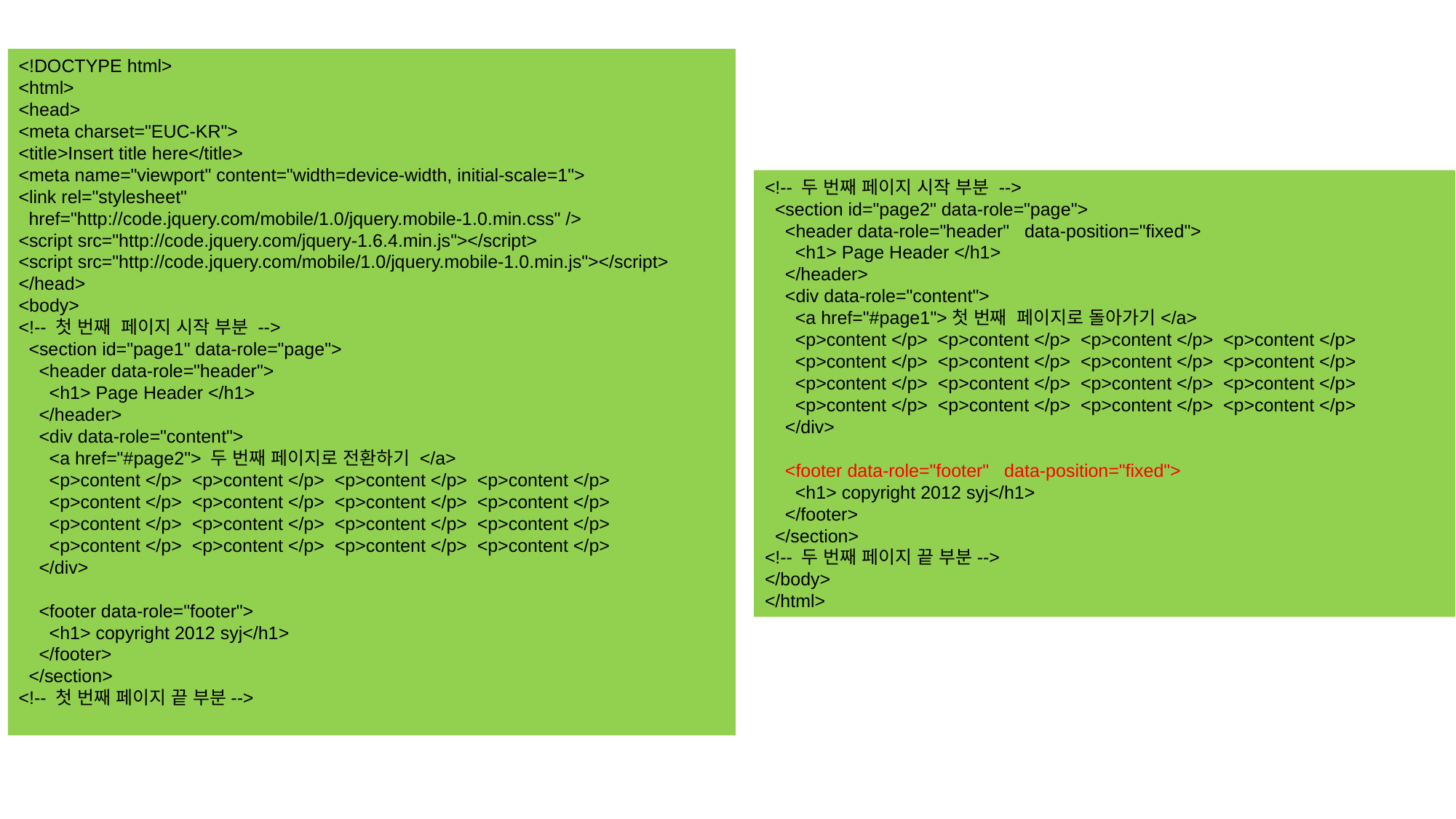

<!DOCTYPE html>
<html>
<head>
<meta charset="EUC-KR">
<title>Insert title here</title>
<meta name="viewport" content="width=device-width, initial-scale=1">
<link rel="stylesheet"
  href="http://code.jquery.com/mobile/1.0/jquery.mobile-1.0.min.css" />
<script src="http://code.jquery.com/jquery-1.6.4.min.js"></script>
<script src="http://code.jquery.com/mobile/1.0/jquery.mobile-1.0.min.js"></script>
</head>
<body>
<!-- 첫 번째  페이지 시작 부분 -->
  <section id="page1" data-role="page">
    <header data-role="header">
      <h1> Page Header </h1>
    </header>
    <div data-role="content">
      <a href="#page2"> 두 번째 페이지로 전환하기 </a>
      <p>content </p>  <p>content </p>  <p>content </p>  <p>content </p>
      <p>content </p>  <p>content </p>  <p>content </p>  <p>content </p>
      <p>content </p>  <p>content </p>  <p>content </p>  <p>content </p>
      <p>content </p>  <p>content </p>  <p>content </p>  <p>content </p>
    </div>

    <footer data-role="footer">
      <h1> copyright 2012 syj</h1>
    </footer>
  </section>
<!-- 첫 번째 페이지 끝 부분-->

<!-- 두 번째 페이지 시작 부분 -->
  <section id="page2" data-role="page">
    <header data-role="header"   data-position="fixed">
      <h1> Page Header </h1>
    </header>
    <div data-role="content">
      <a href="#page1">첫 번째  페이지로 돌아가기</a>
      <p>content </p>  <p>content </p>  <p>content </p>  <p>content </p>
      <p>content </p>  <p>content </p>  <p>content </p>  <p>content </p>
      <p>content </p>  <p>content </p>  <p>content </p>  <p>content </p>
      <p>content </p>  <p>content </p>  <p>content </p>  <p>content </p>
    </div>

    <footer data-role="footer"   data-position="fixed">
      <h1> copyright 2012 syj</h1>
    </footer>
  </section>
<!-- 두 번째 페이지 끝 부분-->
</body>
</html>